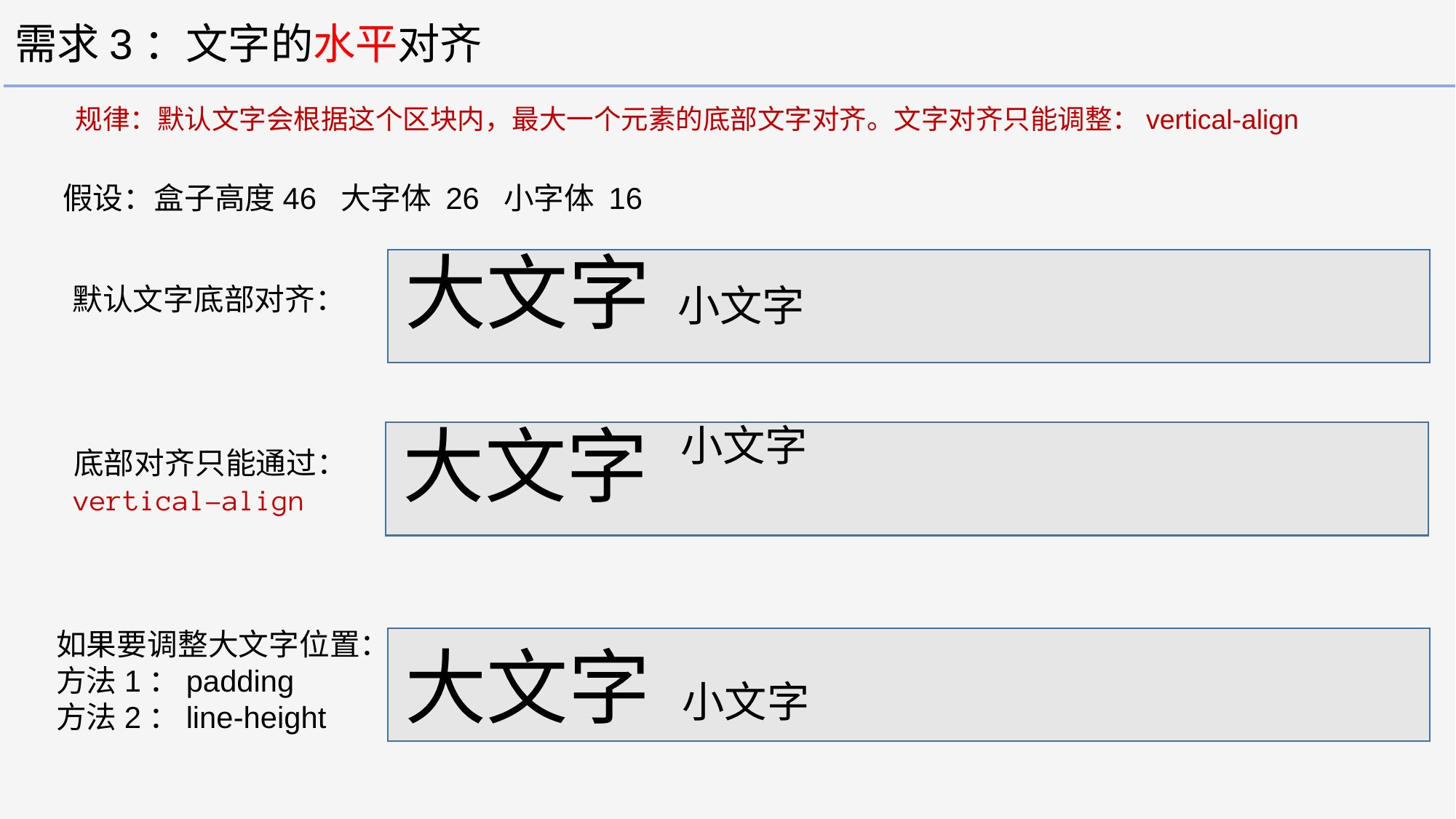

需求3：文字的水平对齐
规律：默认文字会根据这个区块内，最大一个元素的底部文字对齐。文字对齐只能调整：vertical-align
假设：盒子高度46  大字体 26  小字体 16
大文字

默认文字底部对齐：
小文字
小文字
大文字

底部对齐只能通过：
vertical-align
如果要调整大文字位置：
方法1：padding
方法2：line-height

大文字
小文字